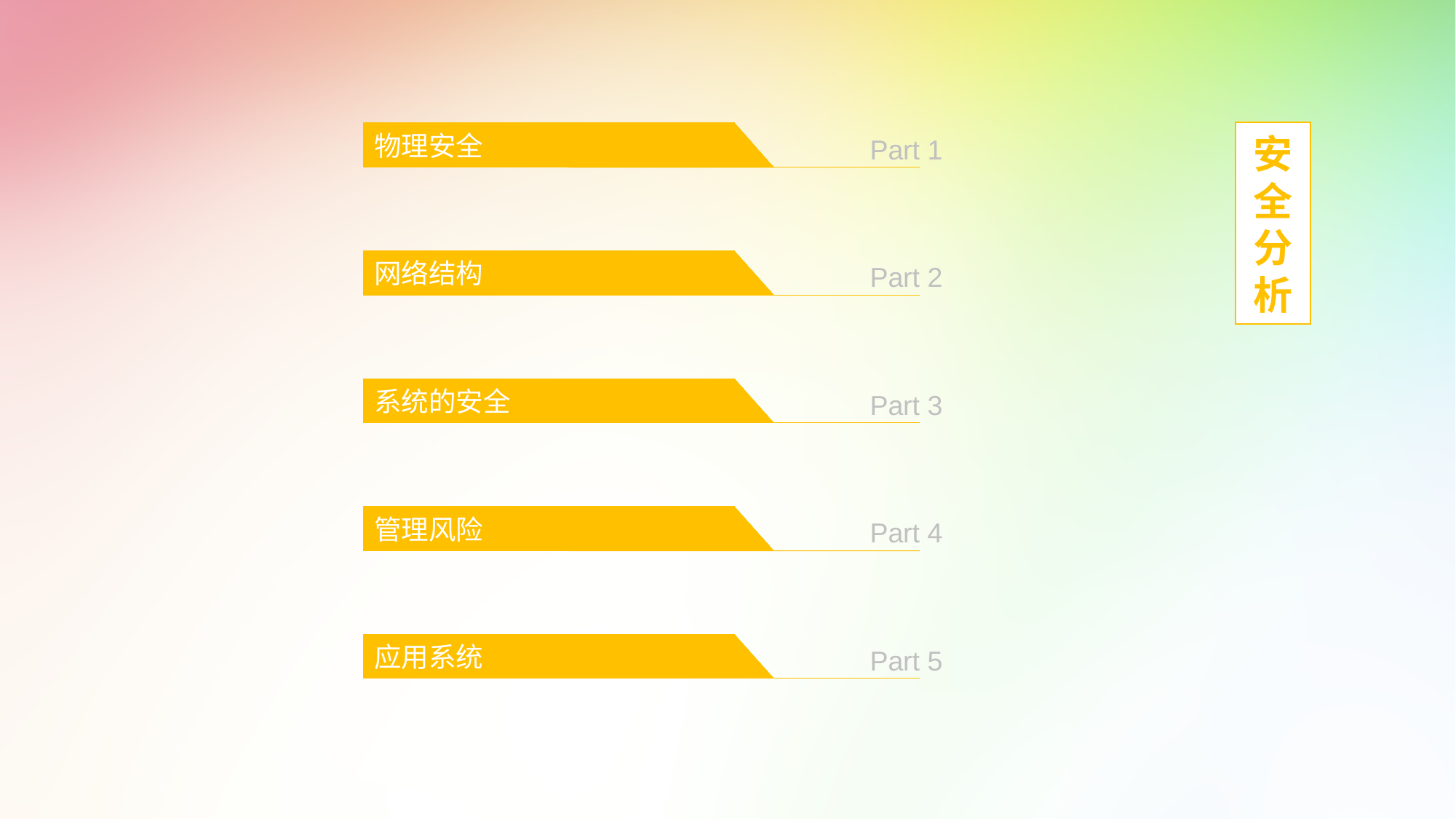

安全分析
物理安全
Part 1
网络结构
Part 2

系统的安全
Part 3
管理风险
Part 4
应用系统
Part 5